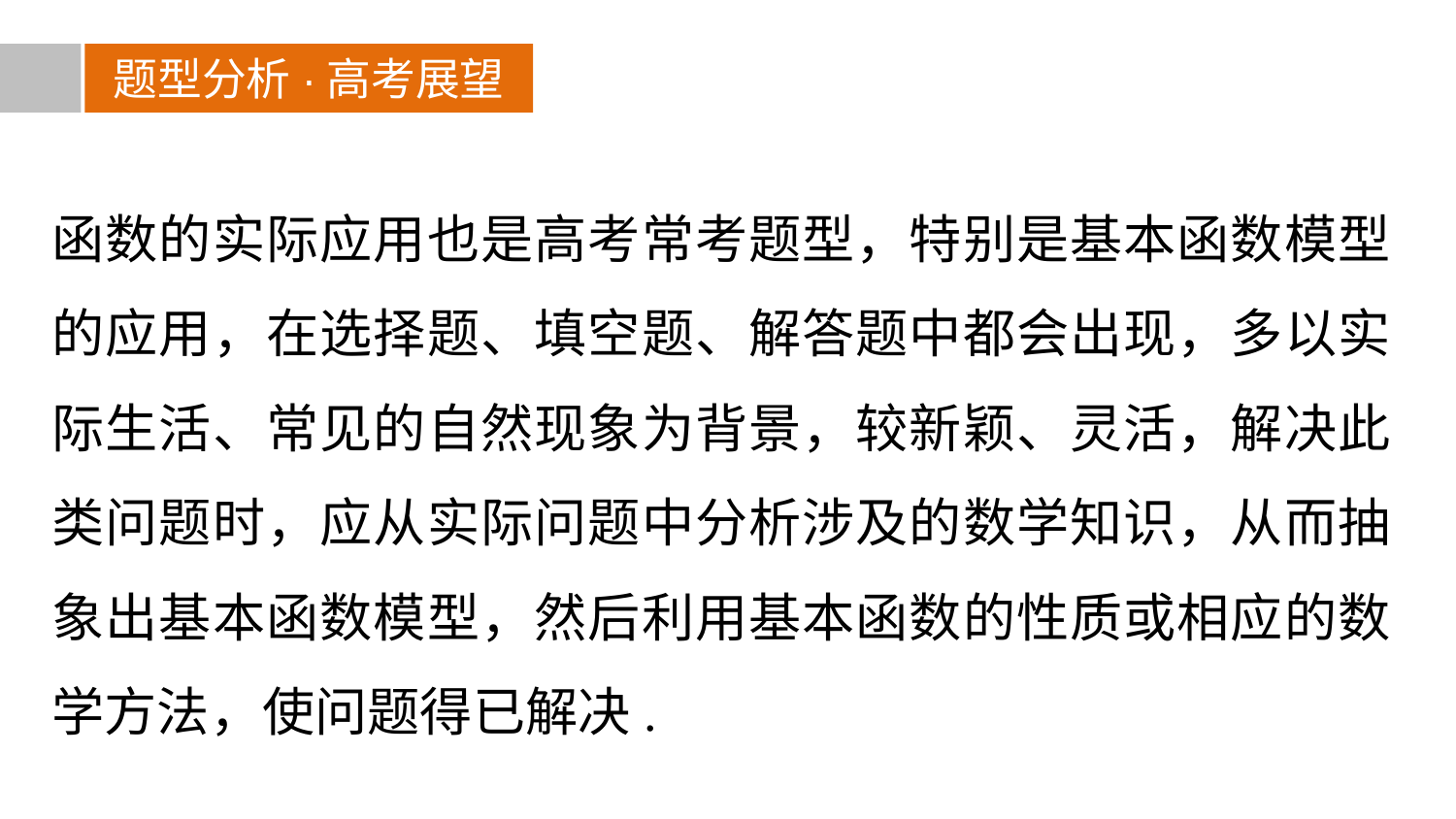

题型分析·高考展望
函数的实际应用也是高考常考题型，特别是基本函数模型的应用，在选择题、填空题、解答题中都会出现，多以实际生活、常见的自然现象为背景，较新颖、灵活，解决此类问题时，应从实际问题中分析涉及的数学知识，从而抽象出基本函数模型，然后利用基本函数的性质或相应的数学方法，使问题得已解决.